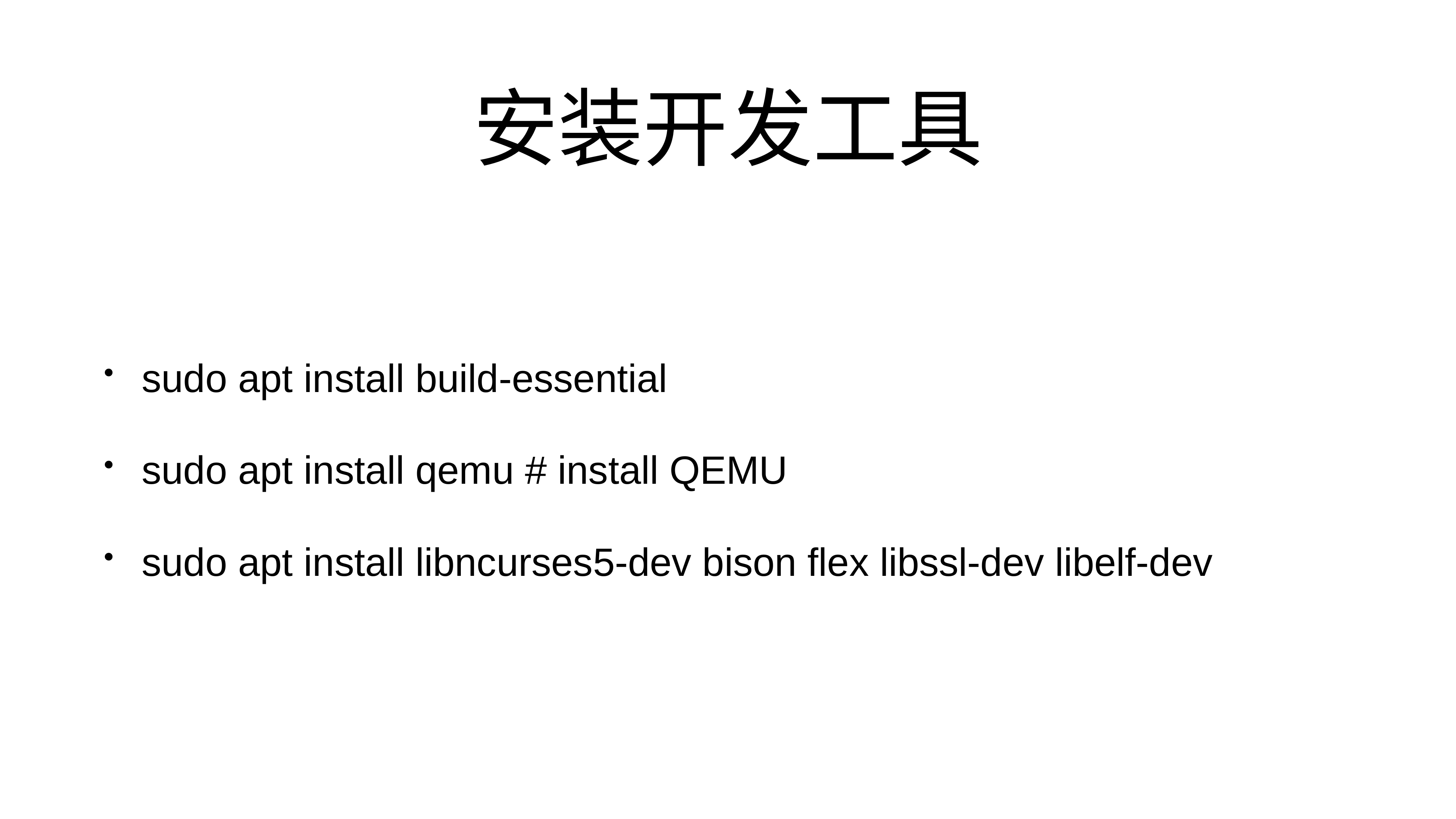

# 安装开发工具
sudo apt install build-essential
sudo apt install qemu # install QEMU
sudo apt install libncurses5-dev bison flex libssl-dev libelf-dev